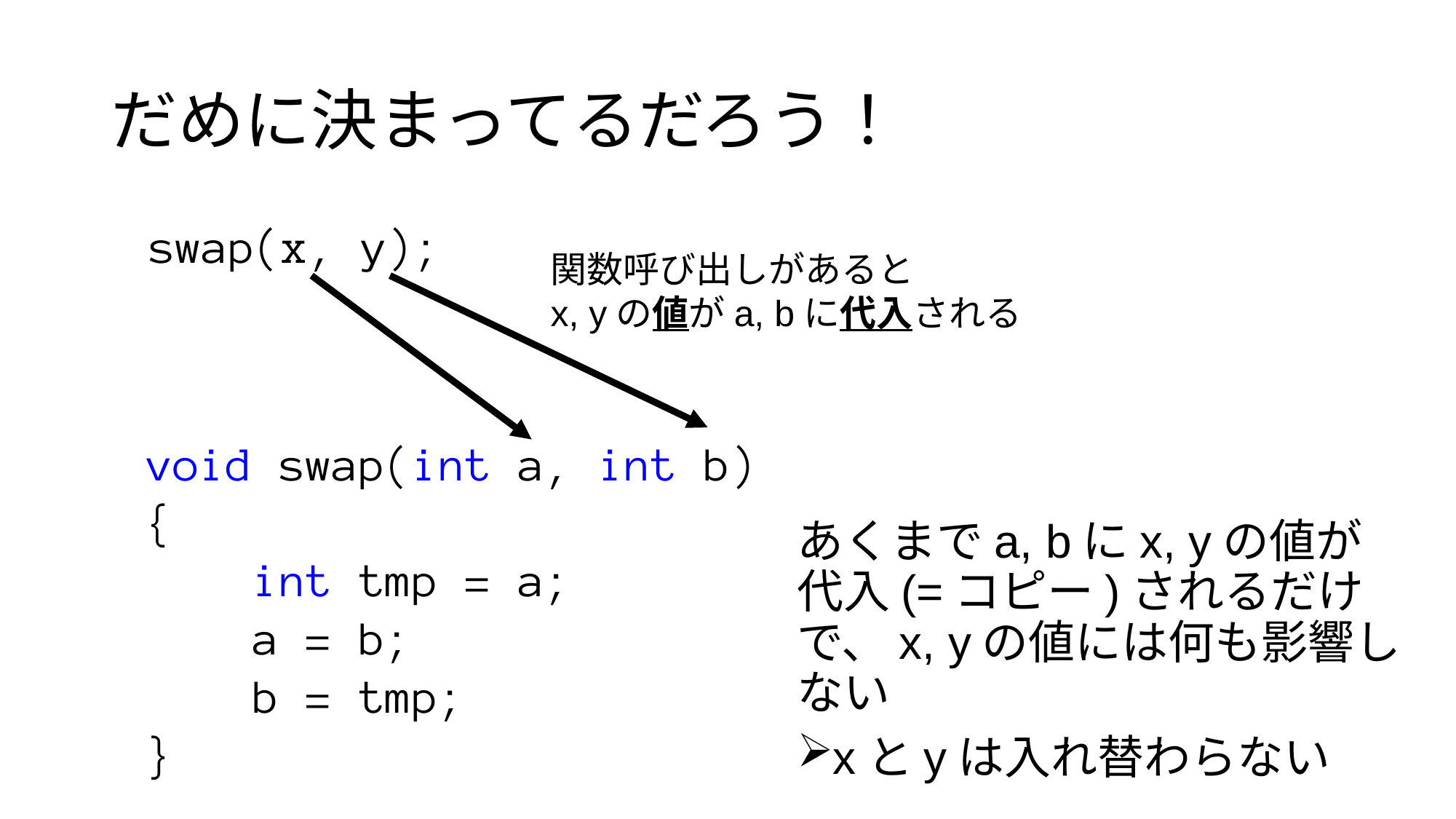

# だめに決まってるだろう！
swap(x, y);
関数呼び出しがあると
x, yの値がa, bに代入される
void swap(int a, int b)
{
    int tmp = a;
    a = b;
    b = tmp;
}
あくまでa, bにx, yの値が代入(=コピー)されるだけで、x, yの値には何も影響しない
xとyは入れ替わらない